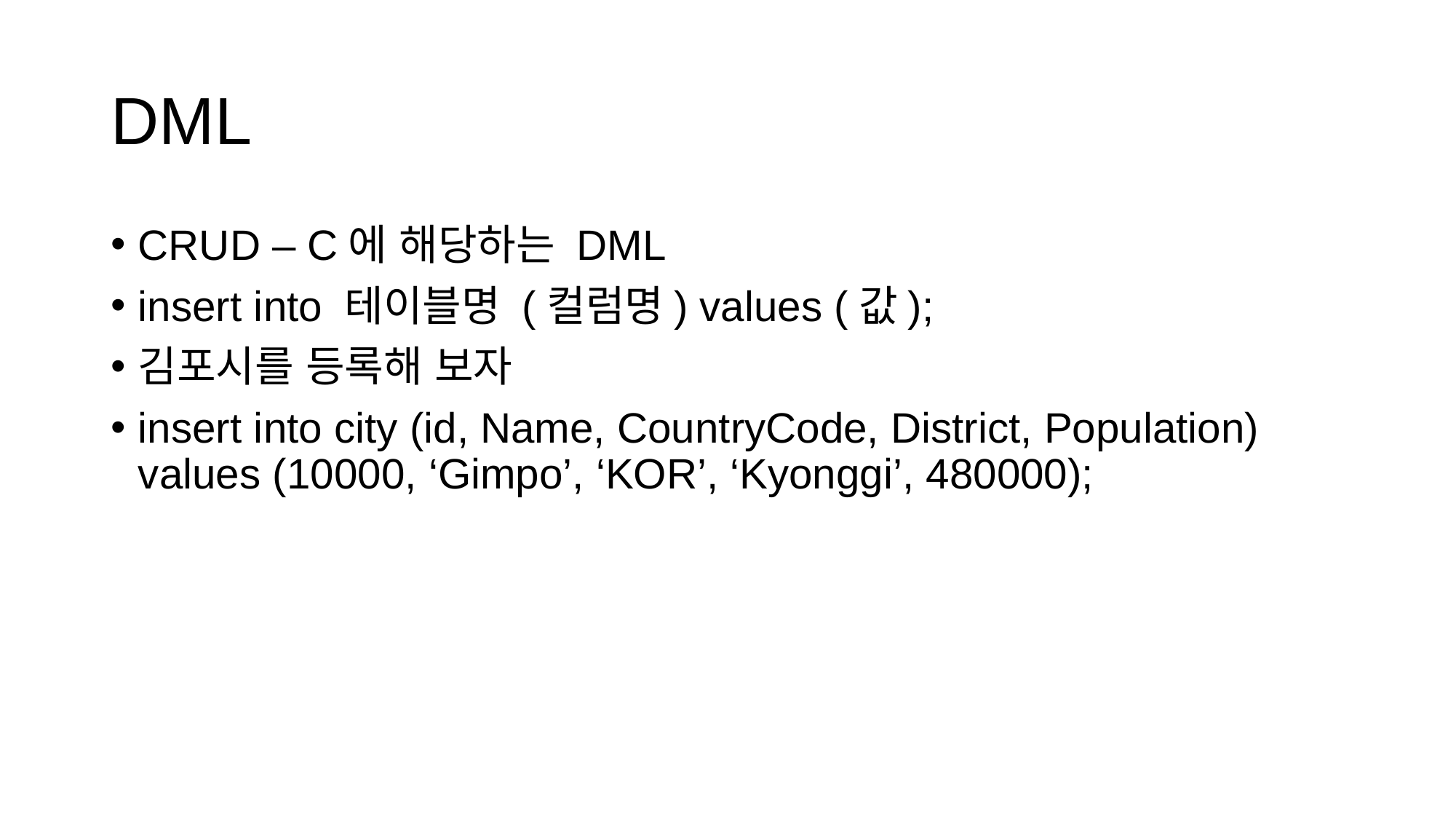

# DML
CRUD – C에 해당하는 DML
insert into 테이블명 (컬럼명) values (값);
김포시를 등록해 보자
insert into city (id, Name, CountryCode, District, Population) values (10000, ‘Gimpo’, ‘KOR’, ‘Kyonggi’, 480000);